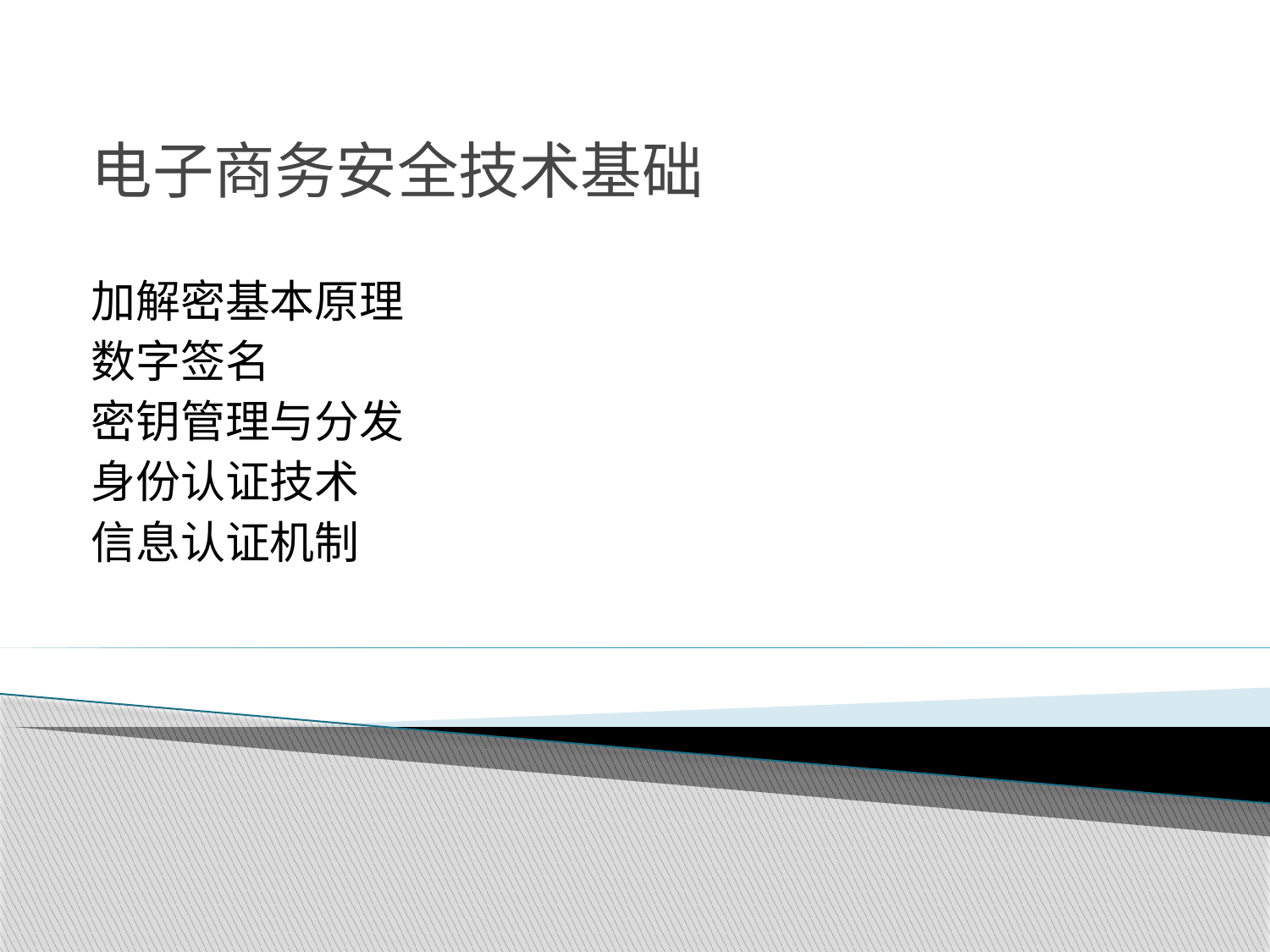

电子商务安全技术基础

加解密基本原理
数字签名
密钥管理与分发
身份认证技术
信息认证机制